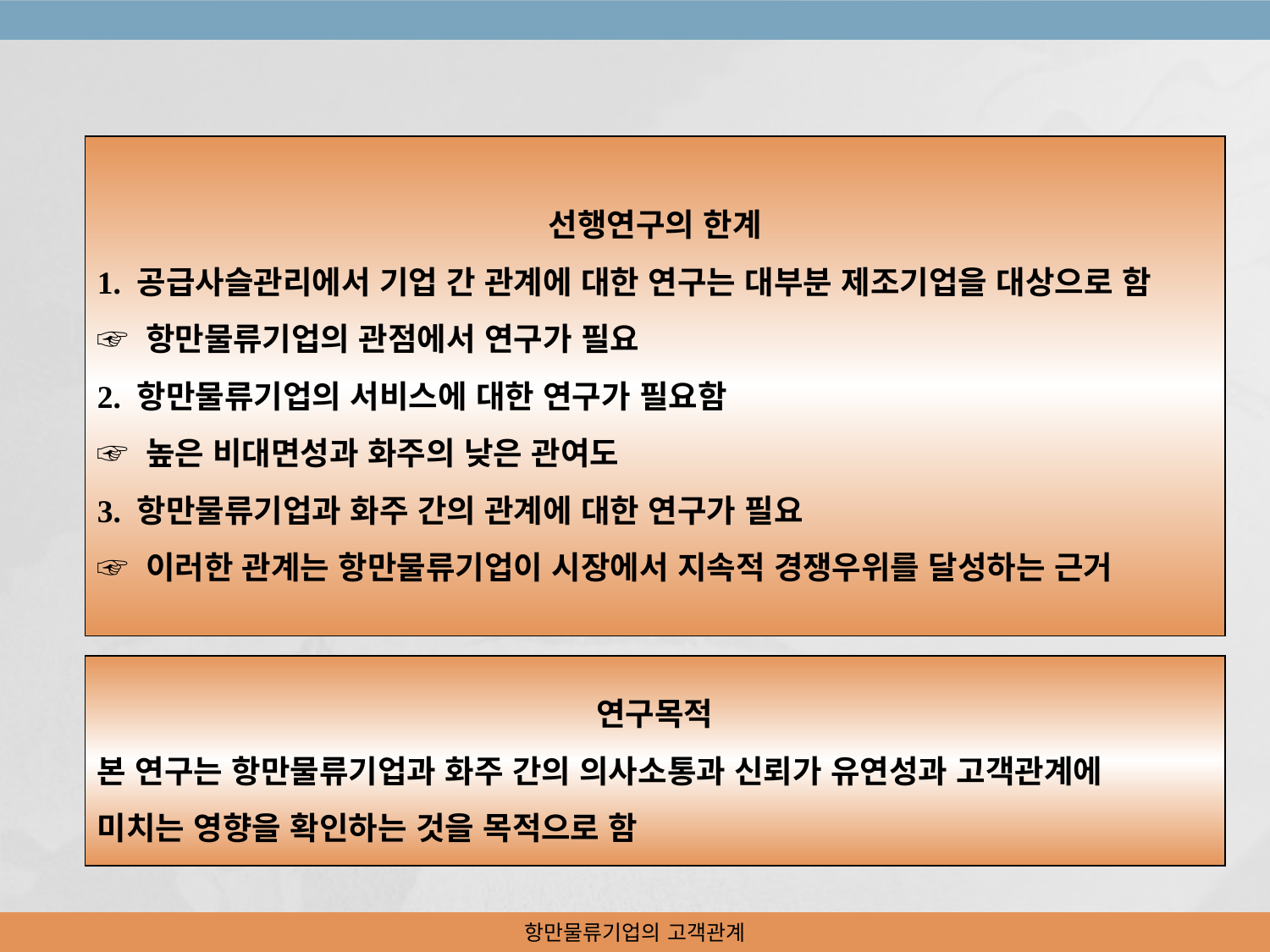

선행연구의 한계
1. 공급사슬관리에서 기업 간 관계에 대한 연구는 대부분 제조기업을 대상으로 함
☞ 항만물류기업의 관점에서 연구가 필요
2. 항만물류기업의 서비스에 대한 연구가 필요함
☞ 높은 비대면성과 화주의 낮은 관여도
3. 항만물류기업과 화주 간의 관계에 대한 연구가 필요
☞ 이러한 관계는 항만물류기업이 시장에서 지속적 경쟁우위를 달성하는 근거
연구목적
본 연구는 항만물류기업과 화주 간의 의사소통과 신뢰가 유연성과 고객관계에
미치는 영향을 확인하는 것을 목적으로 함
항만물류기업의 고객관계